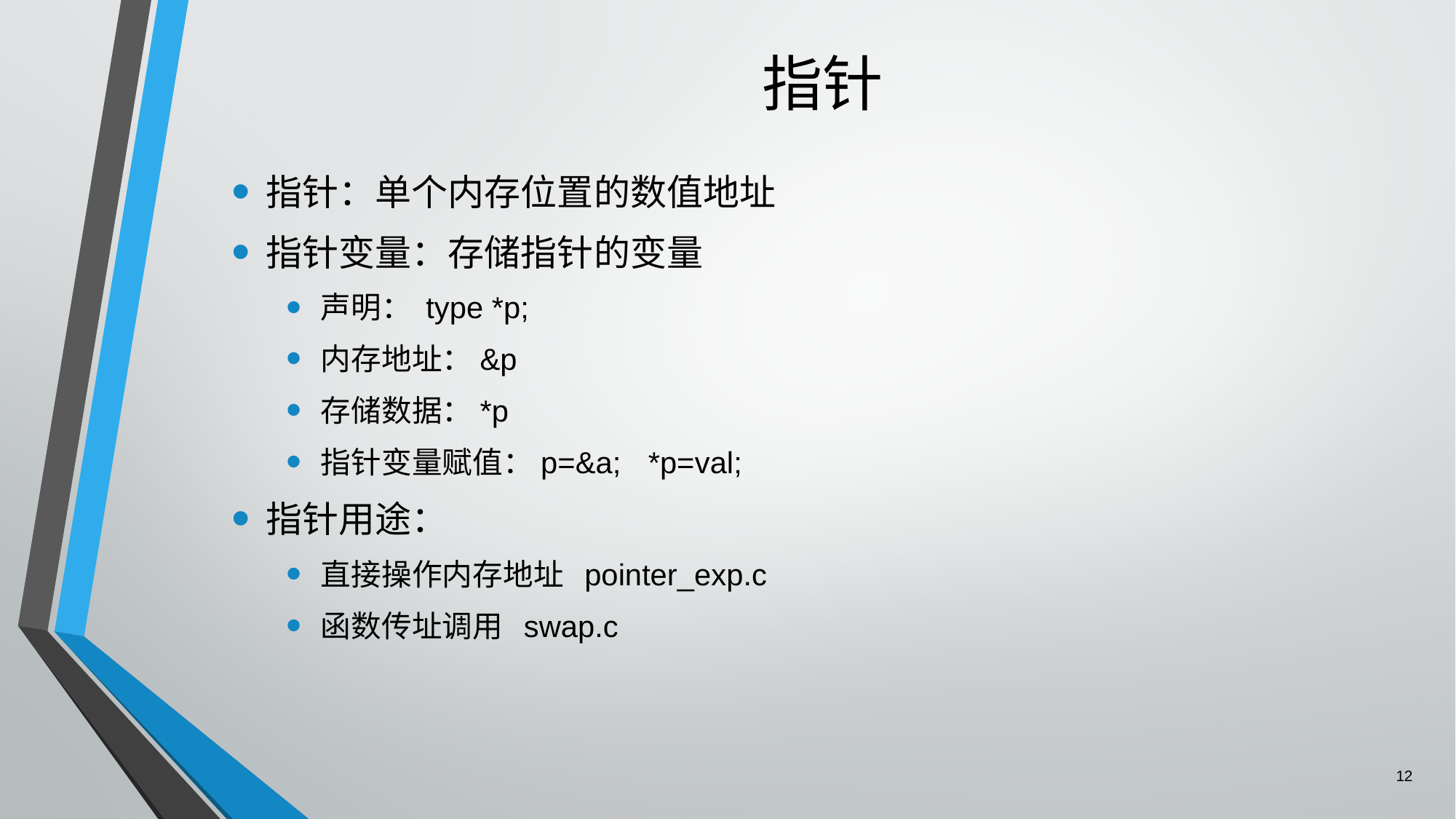

# 指针
指针：单个内存位置的数值地址
指针变量：存储指针的变量
声明： type *p;
内存地址：&p
存储数据：*p
指针变量赋值：p=&a; 	*p=val;
指针用途：
直接操作内存地址  pointer_exp.c
函数传址调用  swap.c
12